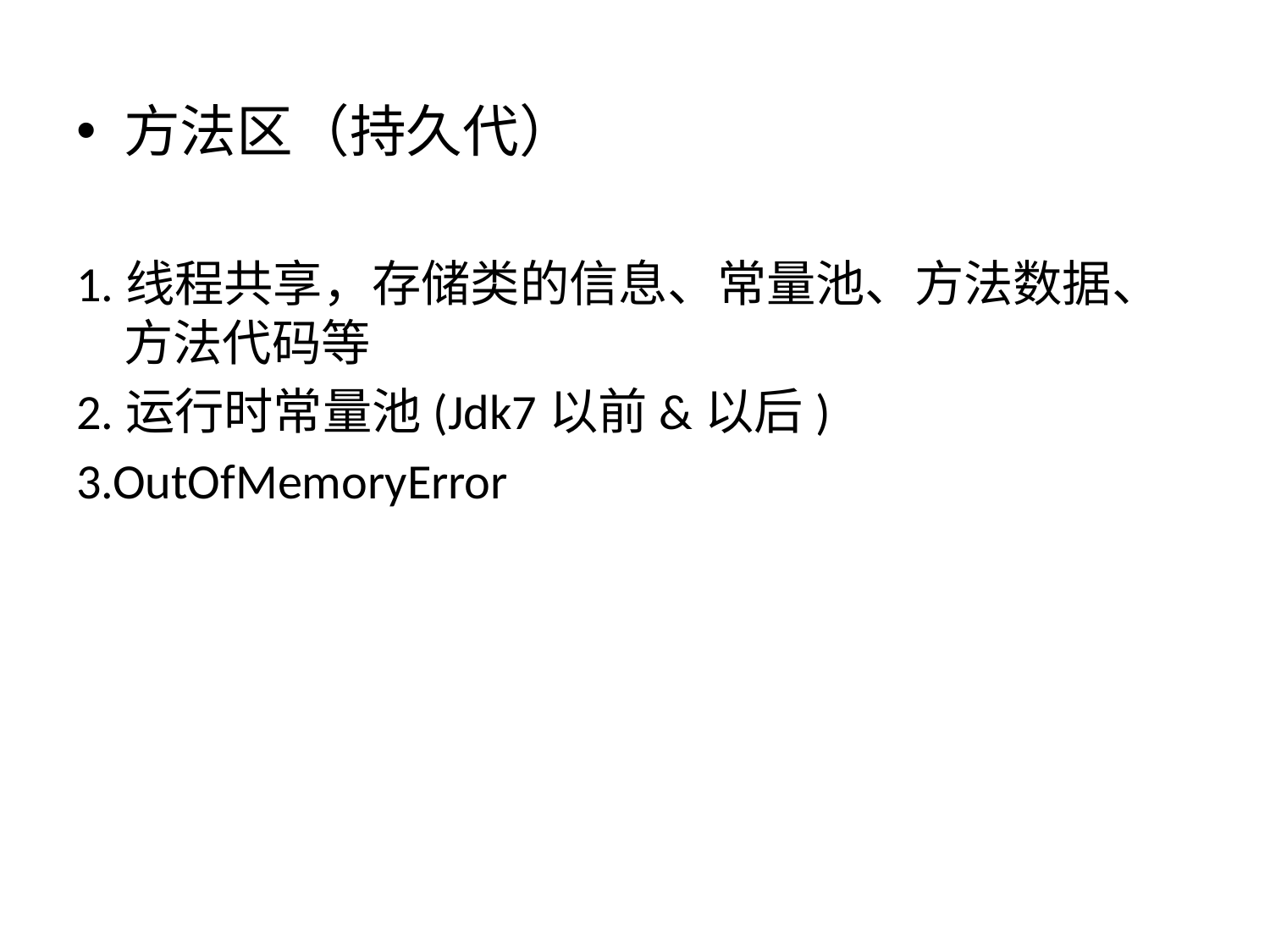

方法区（持久代）

1.线程共享，存储类的信息、常量池、方法数据、方法代码等
2.运行时常量池(Jdk7以前&以后)
3.OutOfMemoryError